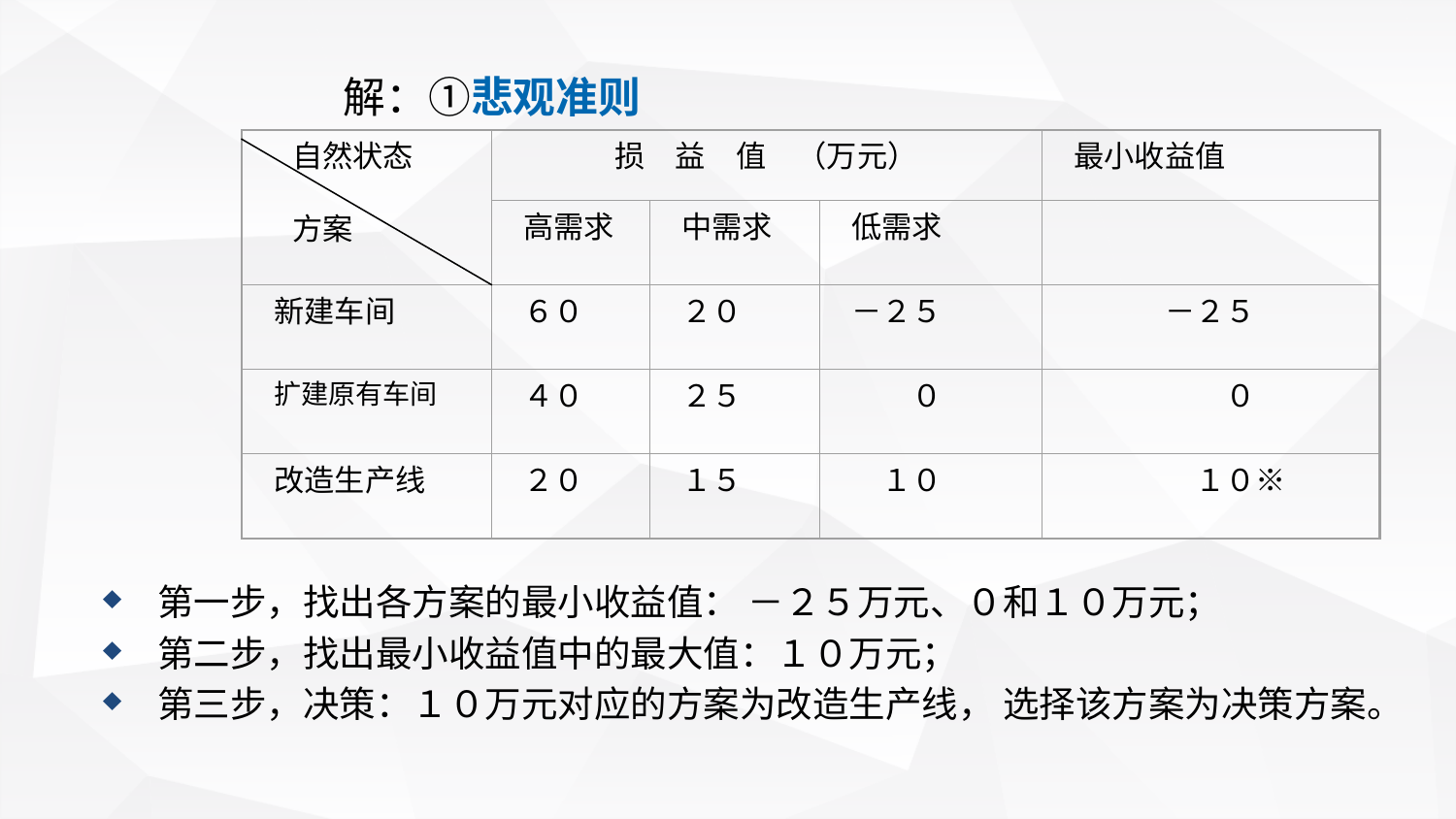

解：①悲观准则

自然状态

方案

　　　损　益　值　（万元）

最小收益值

高需求

中需求

低需求

新建车间

６０

２０

－２５

　　　－２５

扩建原有车间

４０

２５

　　０

　　　　　０

改造生产线

２０

１５

　１０

　　　　１０※

第一步，找出各方案的最小收益值： －２５万元、０和１０万元；
第二步，找出最小收益值中的最大值：１０万元；
第三步，决策：１０万元对应的方案为改造生产线， 选择该方案为决策方案。